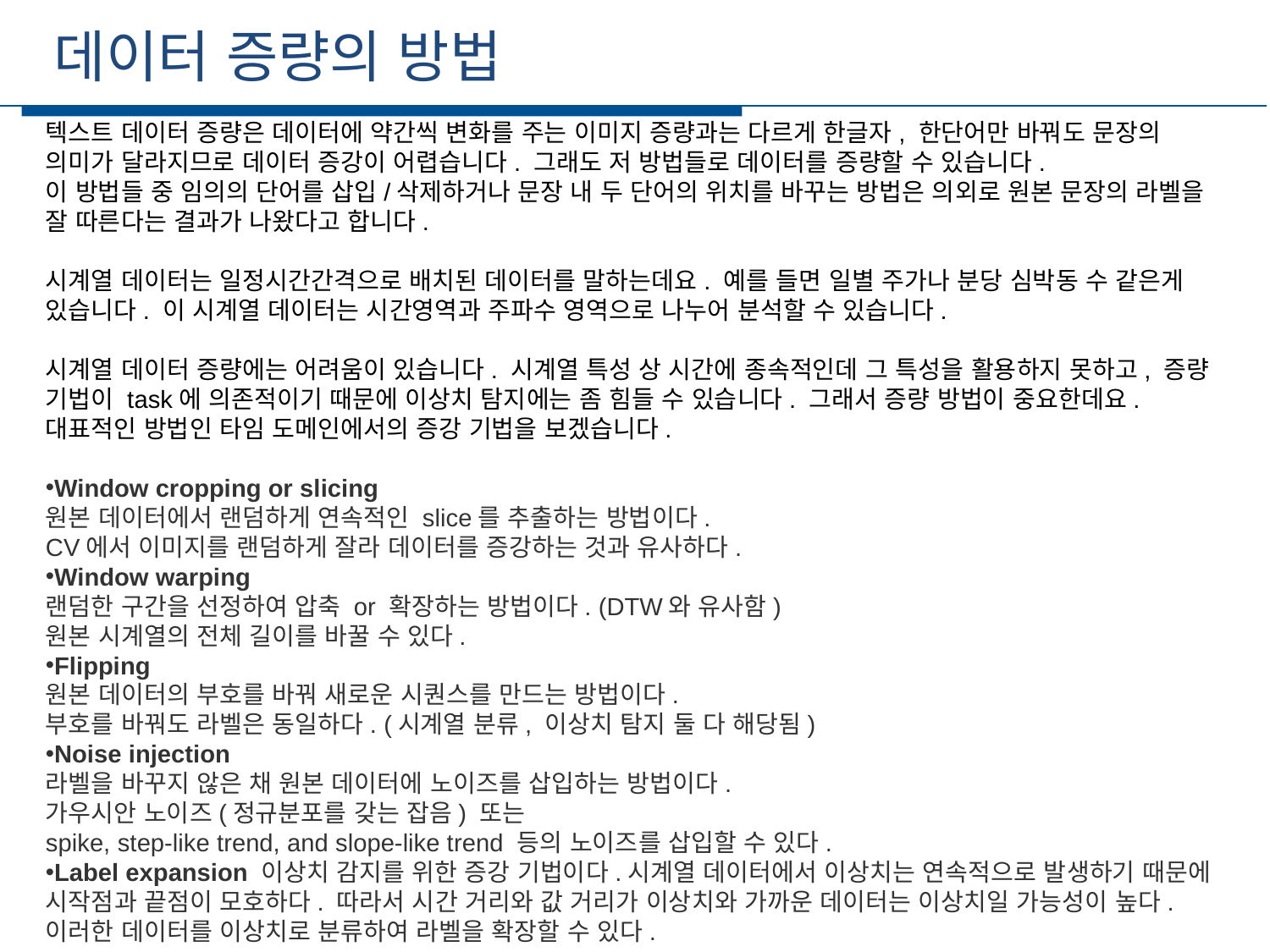

데이터 증량의 방법

텍스트 데이터 증량은 데이터에 약간씩 변화를 주는 이미지 증량과는 다르게 한글자, 한단어만 바꿔도 문장의 의미가 달라지므로 데이터 증강이 어렵습니다. 그래도 저 방법들로 데이터를 증량할 수 있습니다.
이 방법들 중 임의의 단어를 삽입/삭제하거나 문장 내 두 단어의 위치를 바꾸는 방법은 의외로 원본 문장의 라벨을 잘 따른다는 결과가 나왔다고 합니다.

시계열 데이터는 일정시간간격으로 배치된 데이터를 말하는데요. 예를 들면 일별 주가나 분당 심박동 수 같은게 있습니다. 이 시계열 데이터는 시간영역과 주파수 영역으로 나누어 분석할 수 있습니다.

시계열 데이터 증량에는 어려움이 있습니다. 시계열 특성 상 시간에 종속적인데 그 특성을 활용하지 못하고, 증량 기법이 task에 의존적이기 때문에 이상치 탐지에는 좀 힘들 수 있습니다. 그래서 증량 방법이 중요한데요. 대표적인 방법인 타임 도메인에서의 증강 기법을 보겠습니다.

Window cropping or slicing
원본 데이터에서 랜덤하게 연속적인 slice를 추출하는 방법이다.
CV에서 이미지를 랜덤하게 잘라 데이터를 증강하는 것과 유사하다.
Window warping
랜덤한 구간을 선정하여 압축 or 확장하는 방법이다. (DTW와 유사함)
원본 시계열의 전체 길이를 바꿀 수 있다.
Flipping
원본 데이터의 부호를 바꿔 새로운 시퀀스를 만드는 방법이다.
부호를 바꿔도 라벨은 동일하다. (시계열 분류, 이상치 탐지 둘 다 해당됨)
Noise injection
라벨을 바꾸지 않은 채 원본 데이터에 노이즈를 삽입하는 방법이다.
가우시안 노이즈(정규분포를 갖는 잡음) 또는
spike, step-like trend, and slope-like trend 등의 노이즈를 삽입할 수 있다.
Label expansion 이상치 감지를 위한 증강 기법이다.시계열 데이터에서 이상치는 연속적으로 발생하기 때문에 시작점과 끝점이 모호하다. 따라서 시간 거리와 값 거리가 이상치와 가까운 데이터는 이상치일 가능성이 높다. 이러한 데이터를 이상치로 분류하여 라벨을 확장할 수 있다.